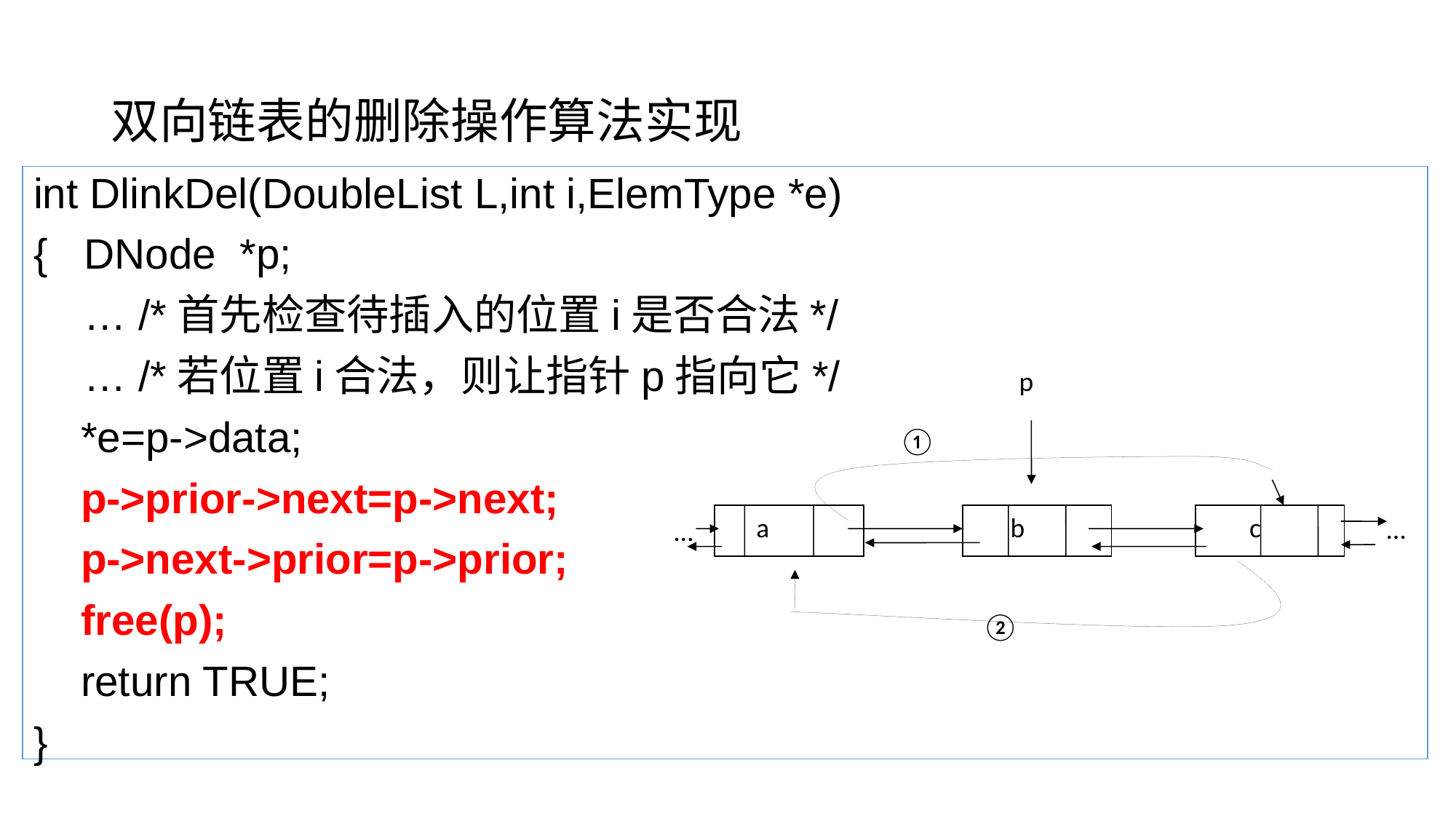

# 双向链表的删除操作算法实现
int DlinkDel(DoubleList L,int i,ElemType *e)
{	  DNode  *p;
	  … /*首先检查待插入的位置i是否合法*/
	  … /*若位置i合法，则让指针p指向它*/
    *e=p->data;
    p->prior->next=p->next;
    p->next->prior=p->prior;
    free(p);
    return TRUE;
}
p
①

      b

       c

②
     a

…
…

59